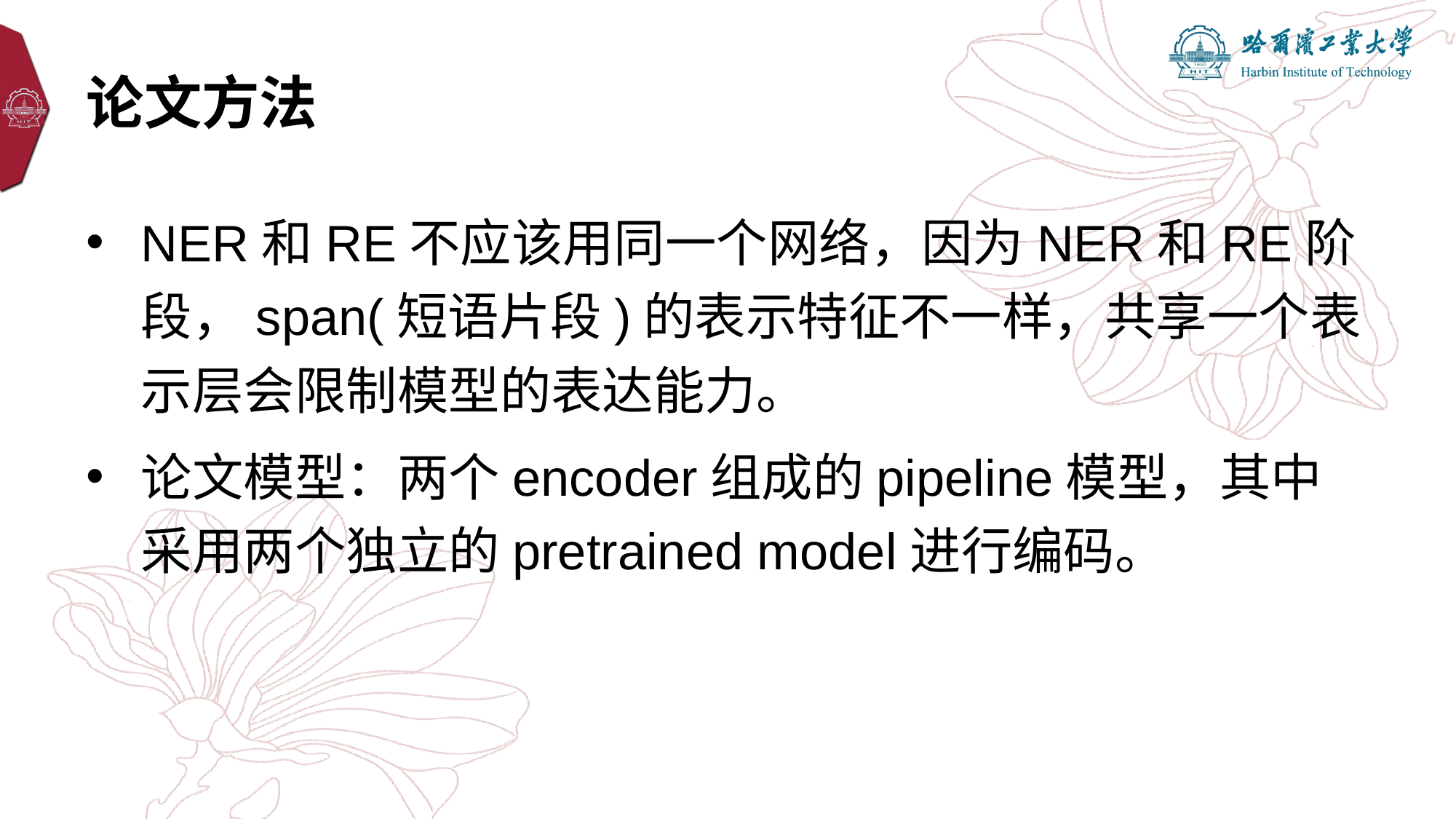

# 论文方法
NER和RE不应该用同一个网络，因为NER和RE阶段，span(短语片段)的表示特征不一样，共享一个表示层会限制模型的表达能力。
论文模型：两个encoder组成的pipeline模型，其中采用两个独立的pretrained model进行编码。